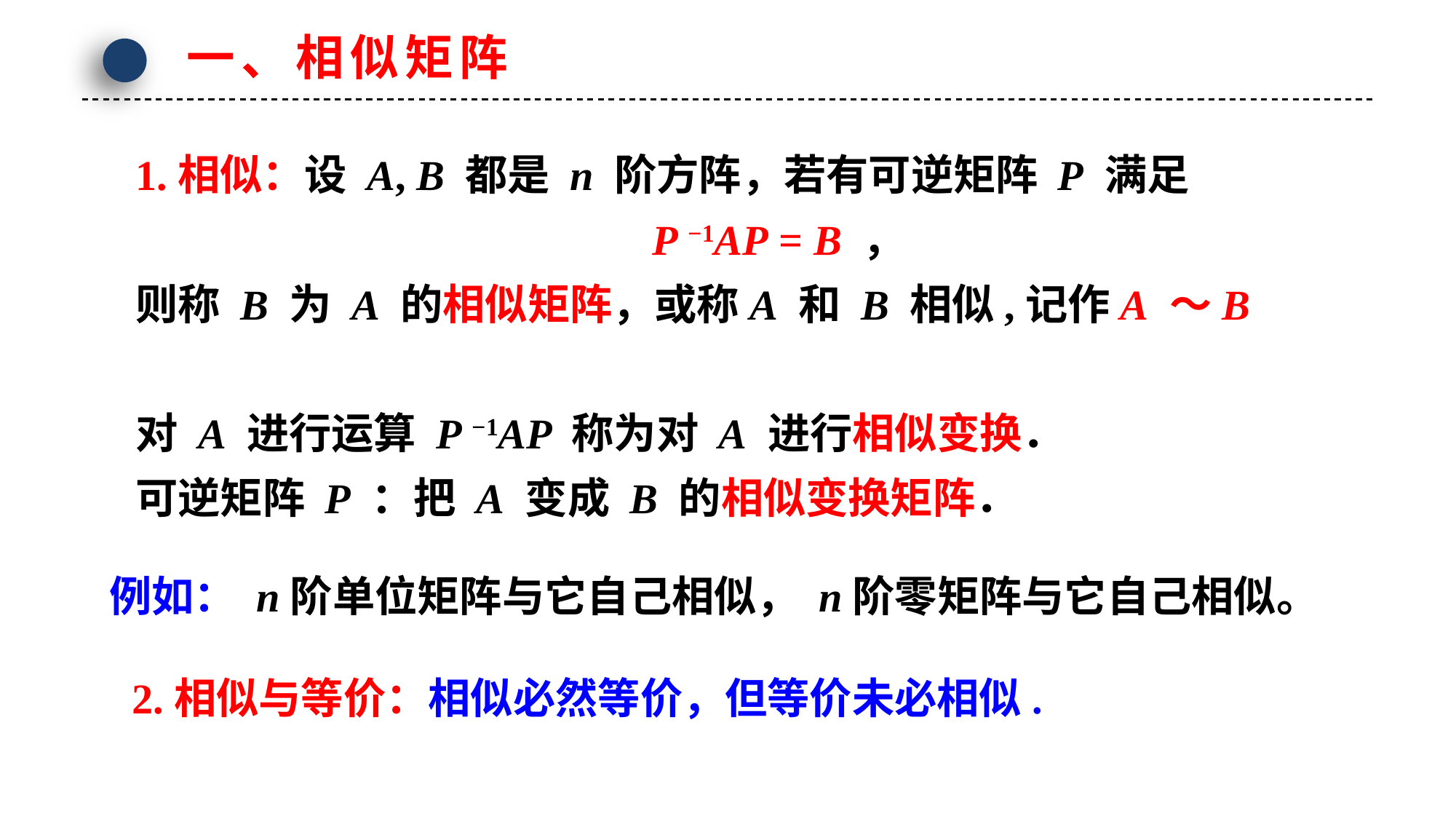

一、相似矩阵
四、小结与思考

1.相似：设 A, B 都是 n 阶方阵，若有可逆矩阵 P 满足
P −1AP = B ，
则称 B 为 A 的相似矩阵，或称A 和 B 相似,记作A ～B

对 A 进行运算 P −1AP 称为对 A 进行相似变换．
可逆矩阵 P ：把 A 变成 B 的相似变换矩阵．

例如： n阶单位矩阵与它自己相似， n阶零矩阵与它自己相似。
2.相似与等价：相似必然等价，但等价未必相似.